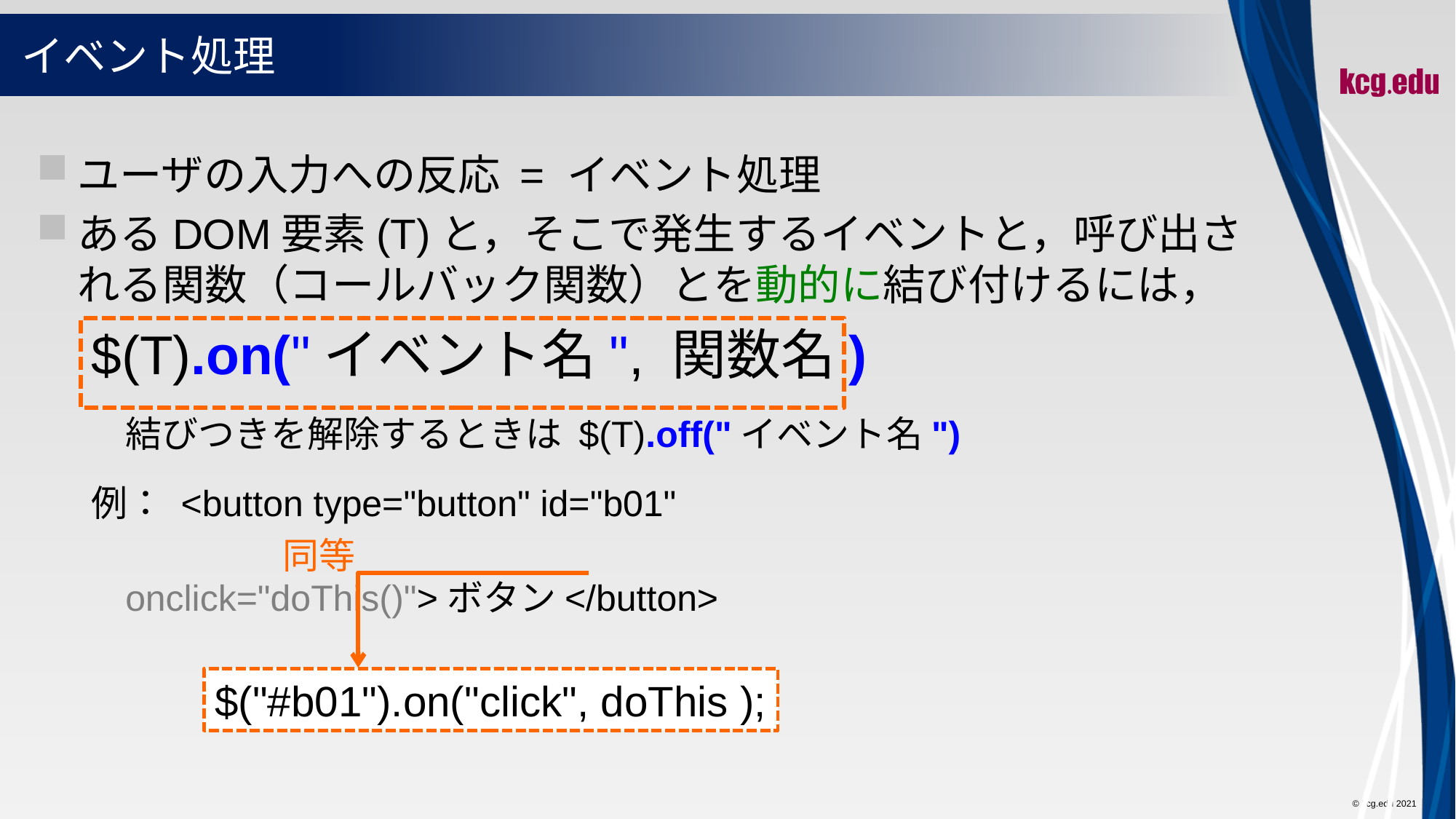

# イベント処理
ユーザの入力への反応 = イベント処理
あるDOM要素(T)と，そこで発生するイベントと，呼び出される関数（コールバック関数）とを動的に結び付けるには，
$(T).on("イベント名", 関数名)
	結びつきを解除するときは $(T).off("イベント名")
例： <button type="button" id="b01"
						 onclick="doThis()">ボタン</button>

同等

$("#b01").on("click", doThis );